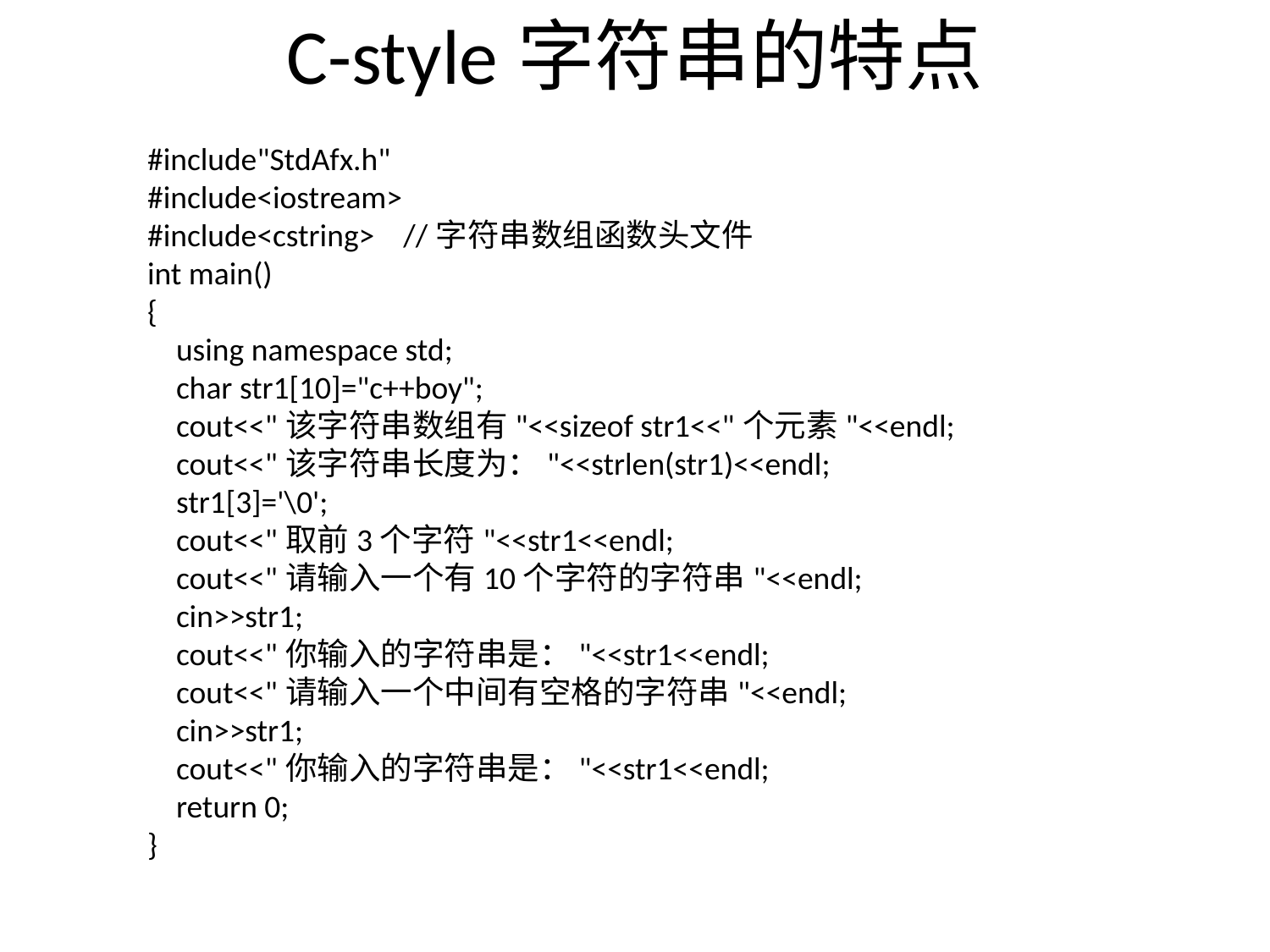

# C-style字符串的特点
#include"StdAfx.h"
#include<iostream>
#include<cstring>    //字符串数组函数头文件
int main()
{
    using namespace std;
    char str1[10]="c++boy";
    cout<<"该字符串数组有"<<sizeof str1<<"个元素"<<endl;
    cout<<"该字符串长度为："<<strlen(str1)<<endl;
    str1[3]='\0';
    cout<<"取前3个字符"<<str1<<endl;
    cout<<"请输入一个有10个字符的字符串"<<endl;
    cin>>str1;
    cout<<"你输入的字符串是："<<str1<<endl;
    cout<<"请输入一个中间有空格的字符串"<<endl;
    cin>>str1;
    cout<<"你输入的字符串是："<<str1<<endl;
    return 0;
}